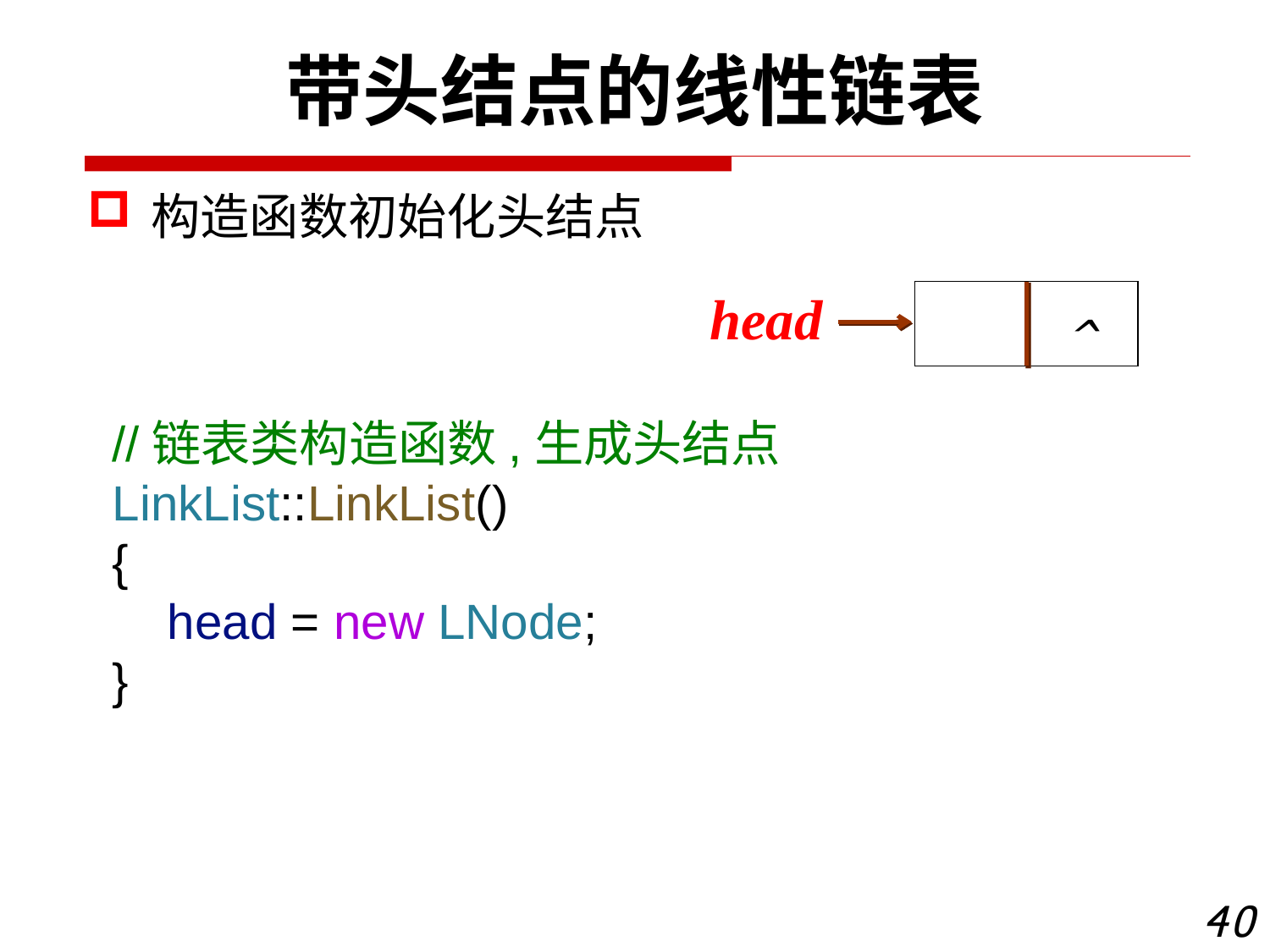

带头结点的线性链表
构造函数初始化头结点
head

^
//链表类构造函数,生成头结点
LinkList::LinkList()
{
    head = new LNode;
}
40